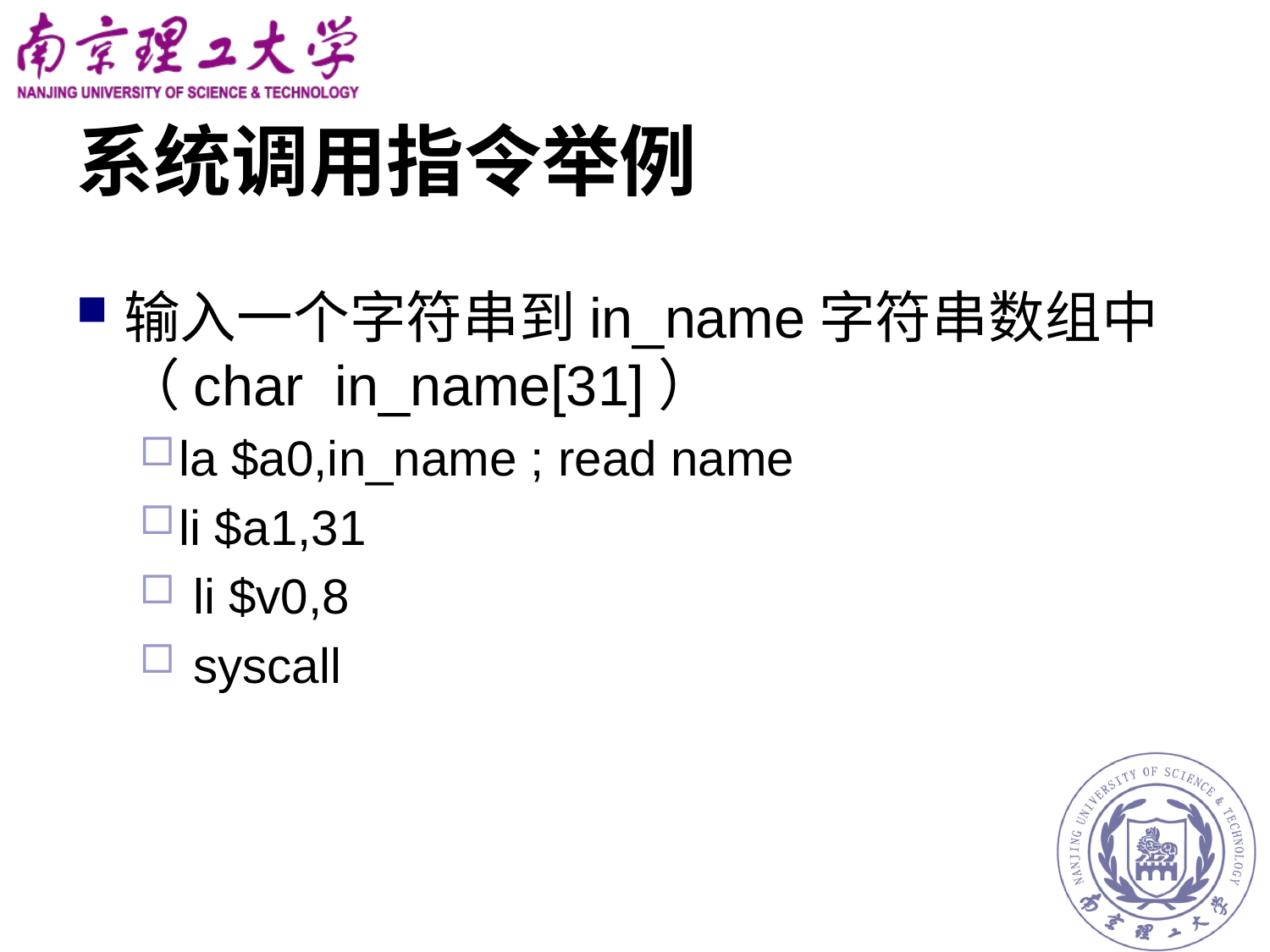

# 系统调用指令举例
输入一个字符串到in_name字符串数组中（char  in_name[31]）
la $a0,in_name ; read name
li $a1,31
 li $v0,8
 syscall